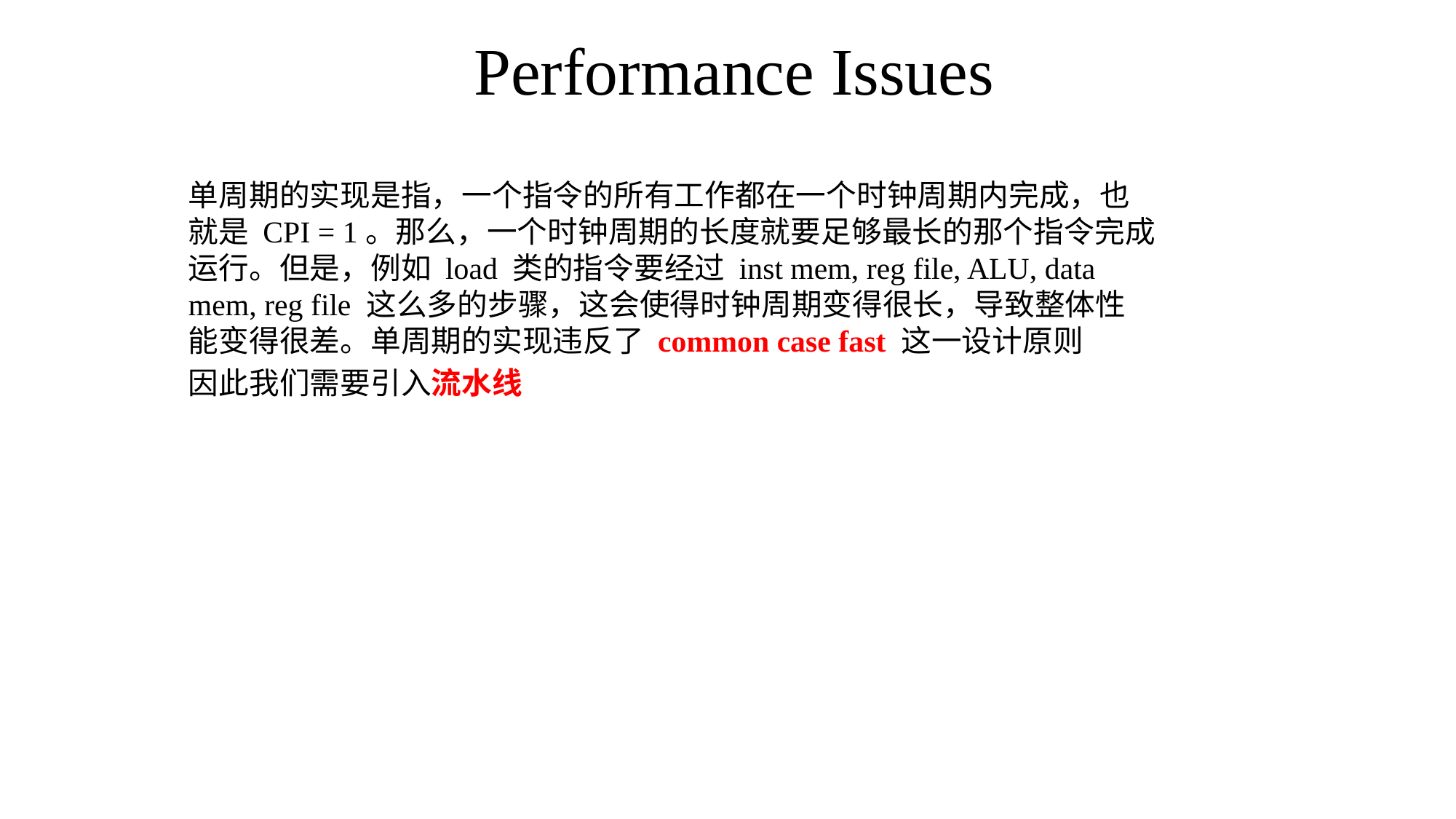

# Performance Issues
单周期的实现是指，一个指令的所有工作都在一个时钟周期内完成，也就是 CPI = 1。那么，一个时钟周期的长度就要足够最长的那个指令完成运行。但是，例如 load 类的指令要经过 inst mem, reg file, ALU, data mem, reg file 这么多的步骤，这会使得时钟周期变得很长，导致整体性能变得很差。单周期的实现违反了 common case fast 这一设计原则
因此我们需要引入流水线